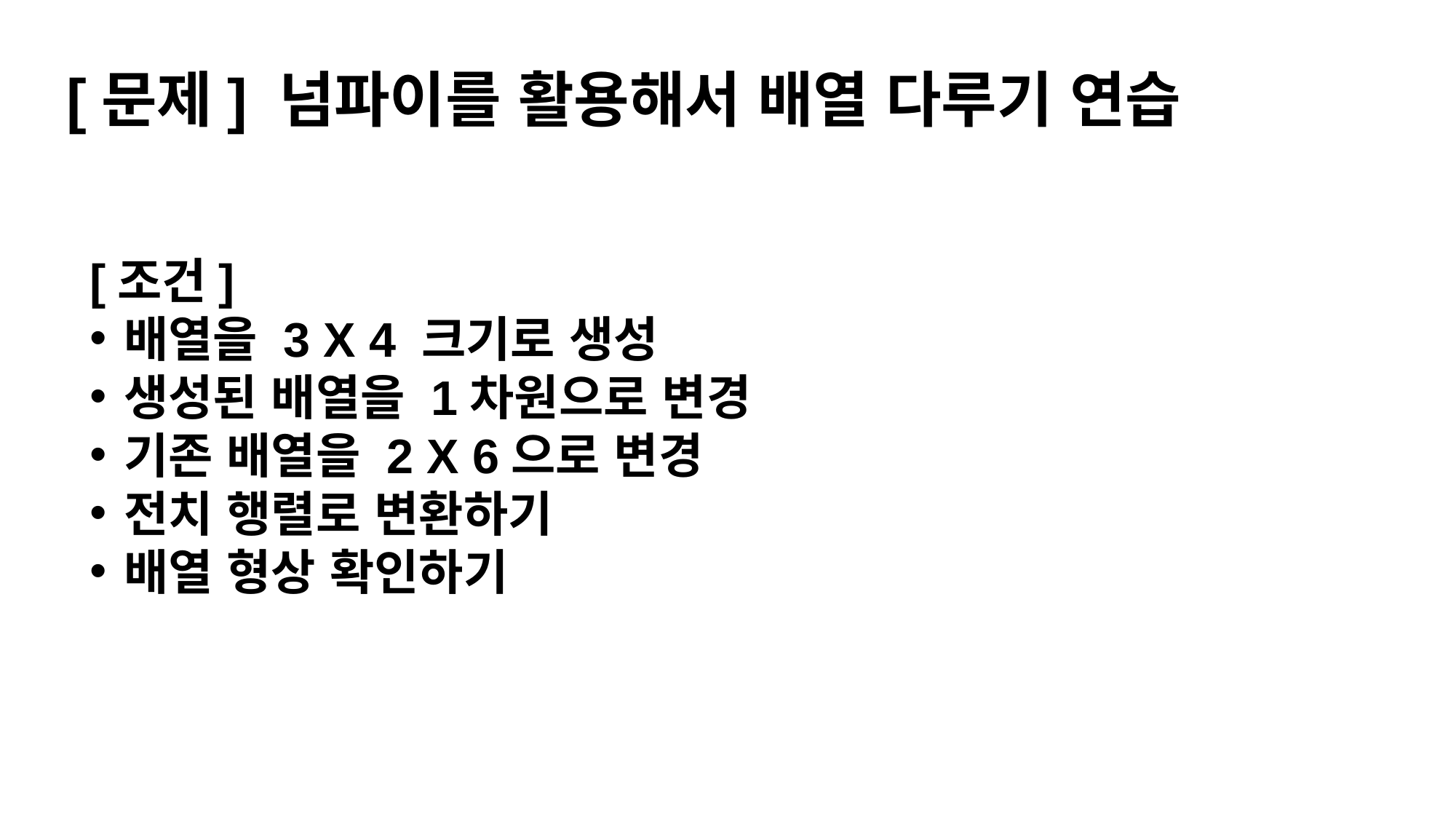

# [문제] 넘파이를 활용해서 배열 다루기 연습
[조건]
배열을 3 X 4 크기로 생성
생성된 배열을 1차원으로 변경
기존 배열을 2 X 6으로 변경
전치 행렬로 변환하기
배열 형상 확인하기